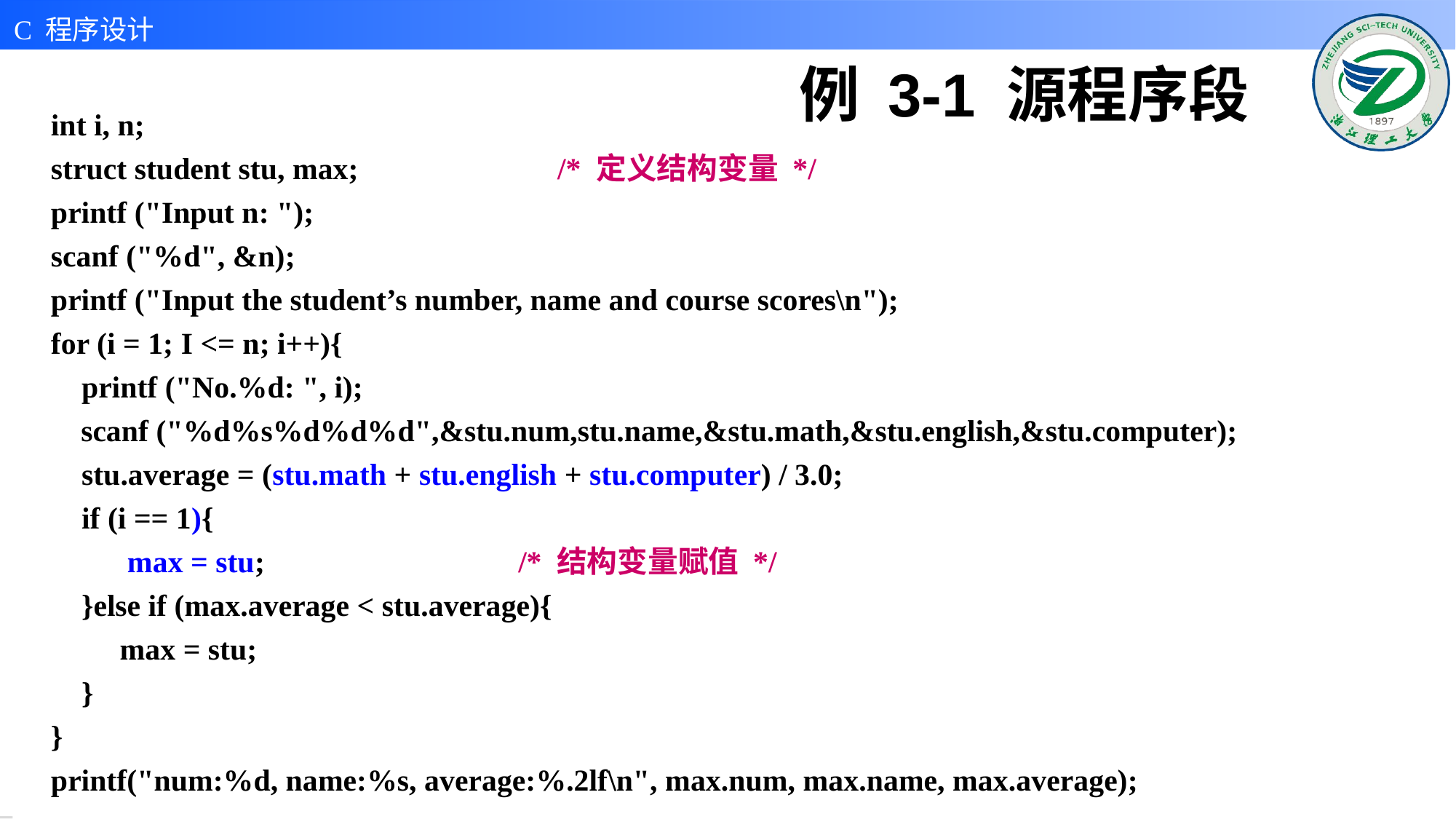

# 例 3-1 源程序段
int i, n;
struct student stu, max;                          /* 定义结构变量 */
printf ("Input n: ");
scanf ("%d", &n);
printf ("Input the student’s number, name and course scores\n");
for (i = 1; I <= n; i++){
    printf ("No.%d: ", i);
     scanf ("%d%s%d%d%d",&stu.num,stu.name,&stu.math,&stu.english,&stu.computer);
    stu.average = (stu.math + stu.english + stu.computer) / 3.0;
    if (i == 1){
          max = stu;                		/* 结构变量赋值 */
    }else if (max.average < stu.average){
         max = stu;
    }
}
printf("num:%d, name:%s, average:%.2lf\n", max.num, max.name, max.average);